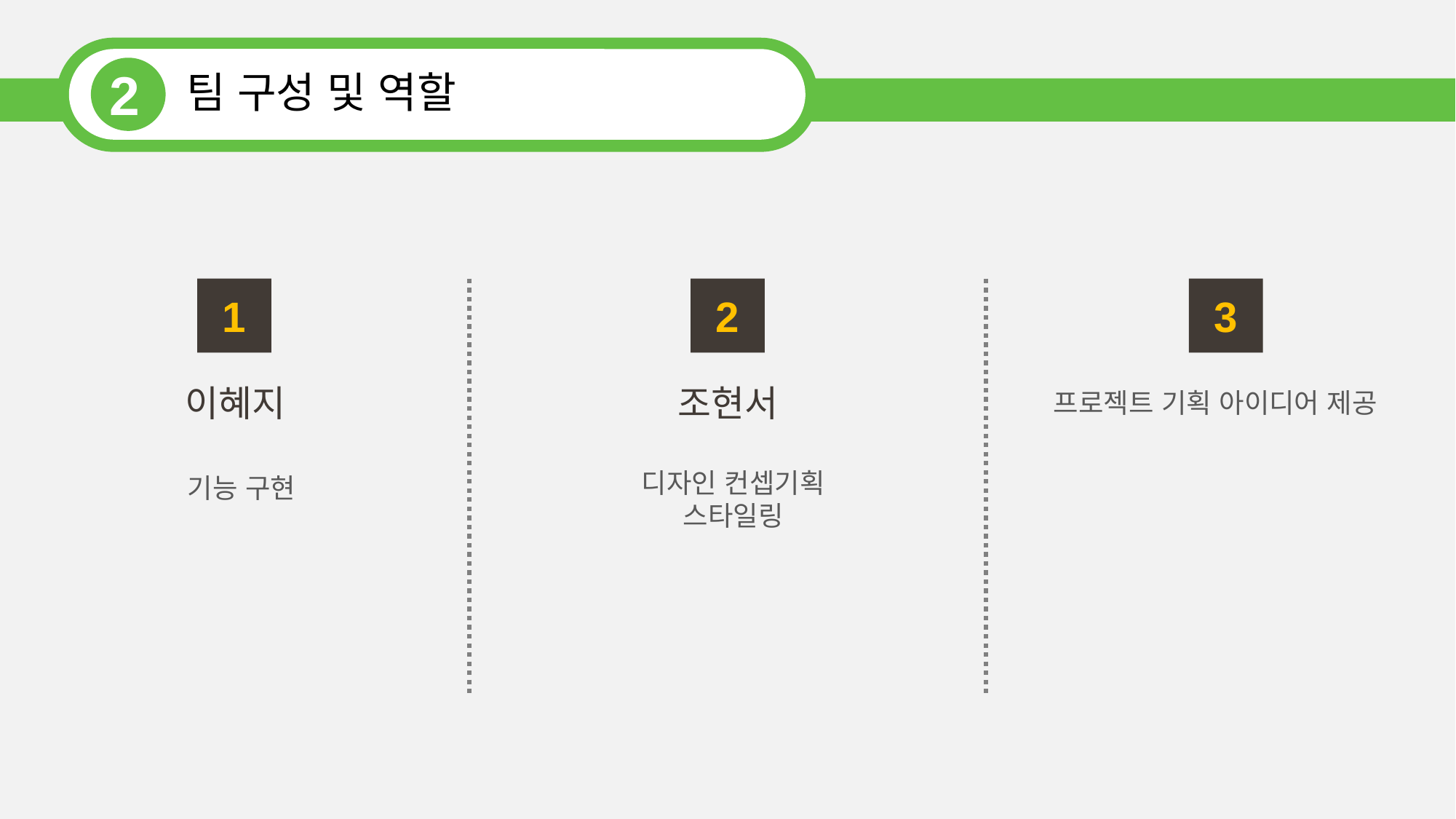

2

팀 구성 및 역할

1
2
3
이혜지
조현서
프로젝트 기획 아이디어 제공
디자인 컨셉기획
스타일링
기능 구현